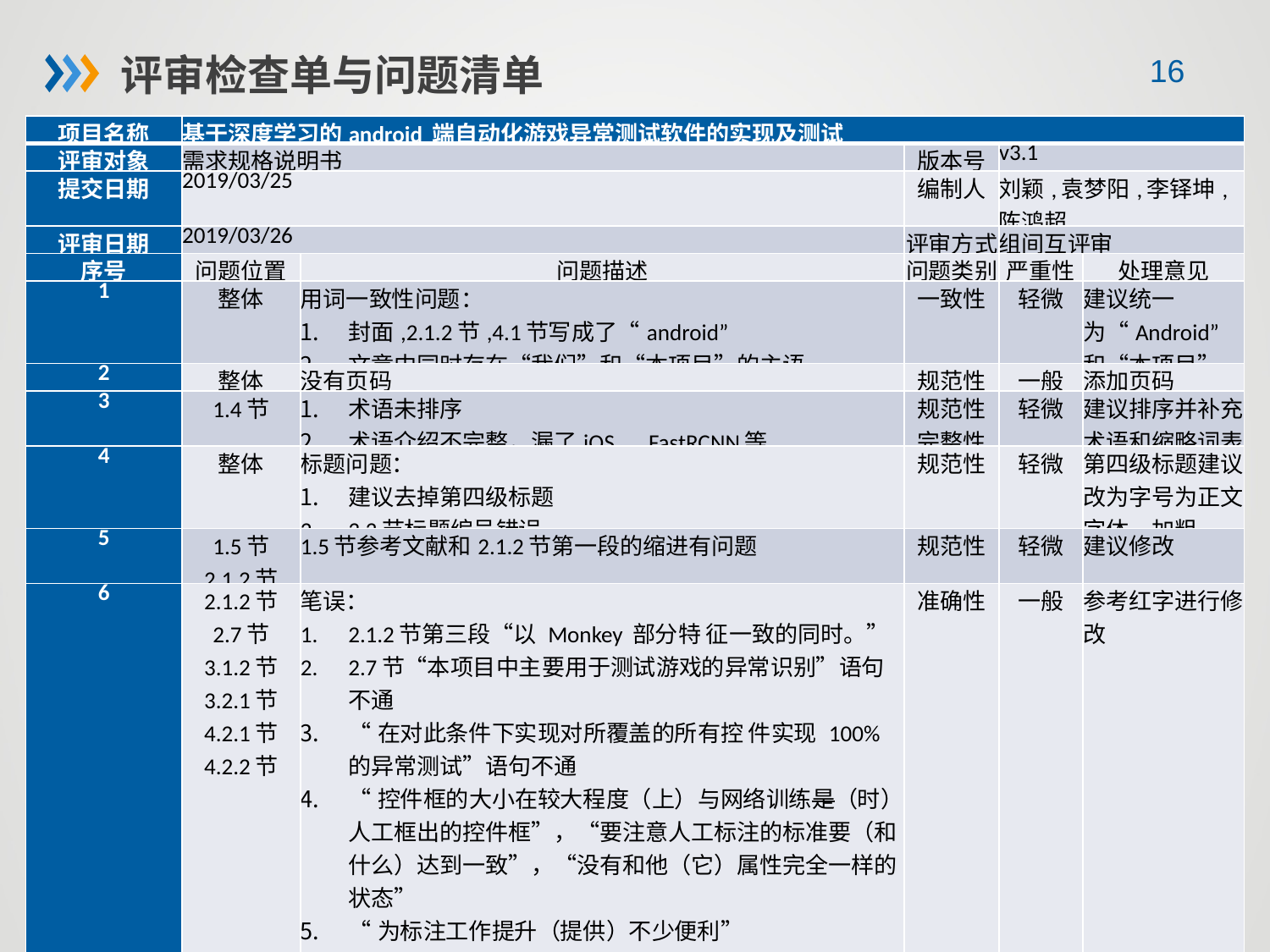

评审检查单与问题清单
| 项目名称 | 基于深度学习的android 端自动化游戏异常测试软件的实现及测试 |  |  |  |  |
| --- | --- | --- | --- | --- | --- |
| 评审对象 | 需求规格说明书 |  | 版本号 | v3.1 |  |
| 提交日期 | 2019/03/25 |  | 编制人 | 刘颖,袁梦阳,李铎坤,陈鸿超 |  |
| 评审日期 | 2019/03/26 |  | 评审方式 | 组间互评审 |  |
| 序号 | 问题位置 | 问题描述 | 问题类别 | 严重性 | 处理意见 |
| 1 | 整体 | 用词一致性问题： 封面,2.1.2节,4.1节写成了“android” 文章中同时存在“我们”和“本项目”的主语 | 一致性 | 轻微 | 建议统一为“Android”和“本项目” |
| 2 | 整体 | 没有页码 | 规范性 | 一般 | 添加页码 |
| 3 | 1.4节 | 术语未排序 术语介绍不完整，漏了iOS、FastRCNN等 | 规范性 完整性 | 轻微 | 建议排序并补充术语和缩略词表 |
| 4 | 整体 | 标题问题： 建议去掉第四级标题 3.3节标题编号错误 | 规范性 | 轻微 | 第四级标题建议改为字号为正文字体，加粗。 |
| 5 | 1.5节 2.1.2节 | 1.5节参考文献和2.1.2节第一段的缩进有问题 | 规范性 | 轻微 | 建议修改 |
| 6 | 2.1.2节 2.7节 3.1.2节 3.2.1节 4.2.1节 4.2.2节 | 笔误： 2.1.2节第三段“以 Monkey 部分特 征一致的同时。” 2.7节“本项目中主要用于测试游戏的异常识别”语句不通 “在对此条件下实现对所覆盖的所有控 件实现 100%的异常测试”语句不通 “控件框的大小在较大程度（上）与网络训练是（时）人工框出的控件框”，“要注意人工标注的标准要（和什么）达到一致”，“没有和他（它）属性完全一样的状态” “为标注工作提升（提供）不少便利” “其训练方法重要（主要）包含预训练和微调” 4.2.1.1节“该标注工具支持 Windows、Linux 和 IOS （Mac OS）等系统” | 准确性 | 一般 | 参考红字进行修改 |